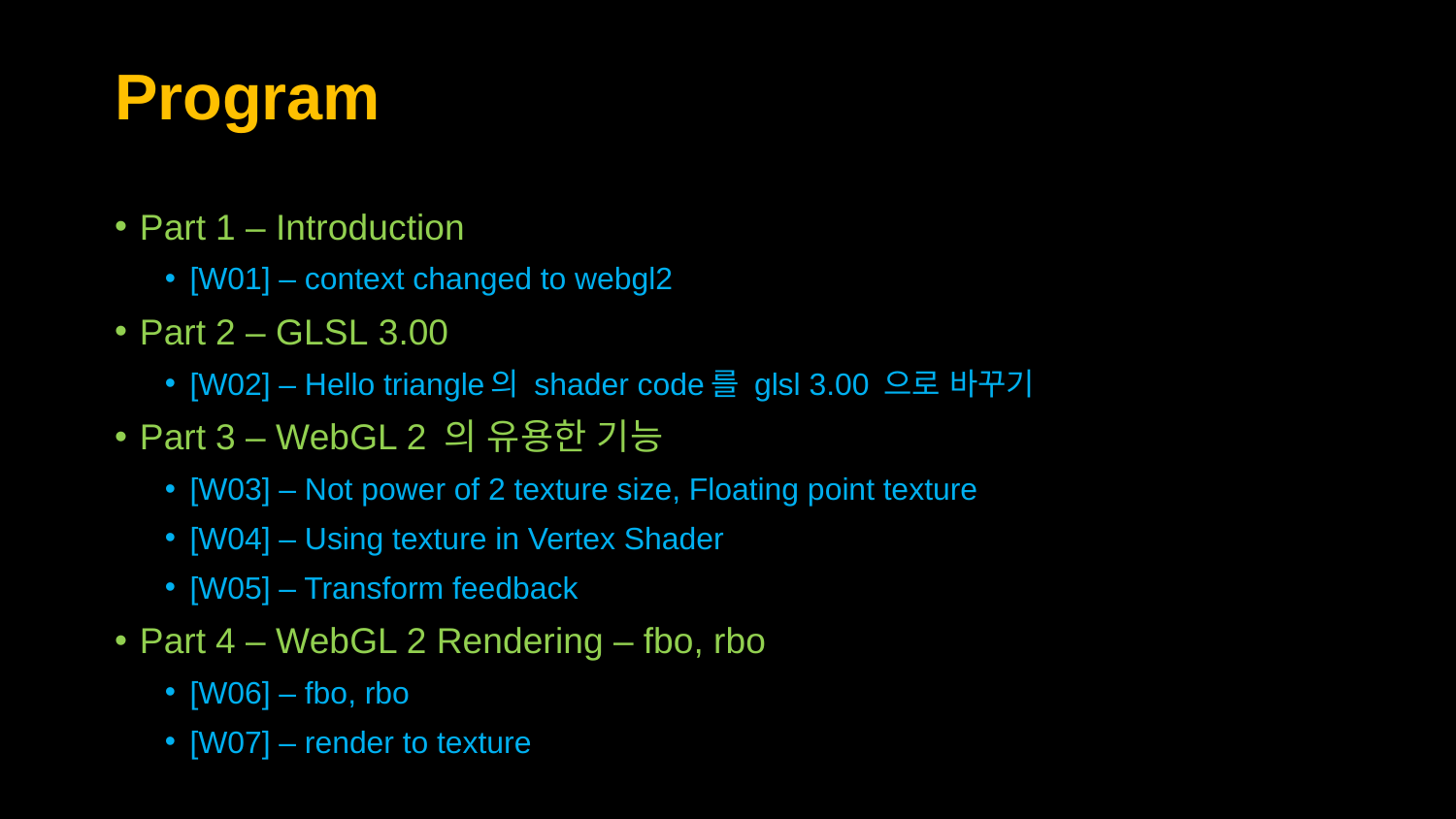

# Program
Part 1 – Introduction
[W01] – context changed to webgl2
Part 2 – GLSL 3.00
[W02] – Hello triangle의 shader code를 glsl 3.00 으로 바꾸기
Part 3 – WebGL 2 의 유용한 기능
[W03] – Not power of 2 texture size, Floating point texture
[W04] – Using texture in Vertex Shader
[W05] – Transform feedback
Part 4 – WebGL 2 Rendering – fbo, rbo
[W06] – fbo, rbo
[W07] – render to texture